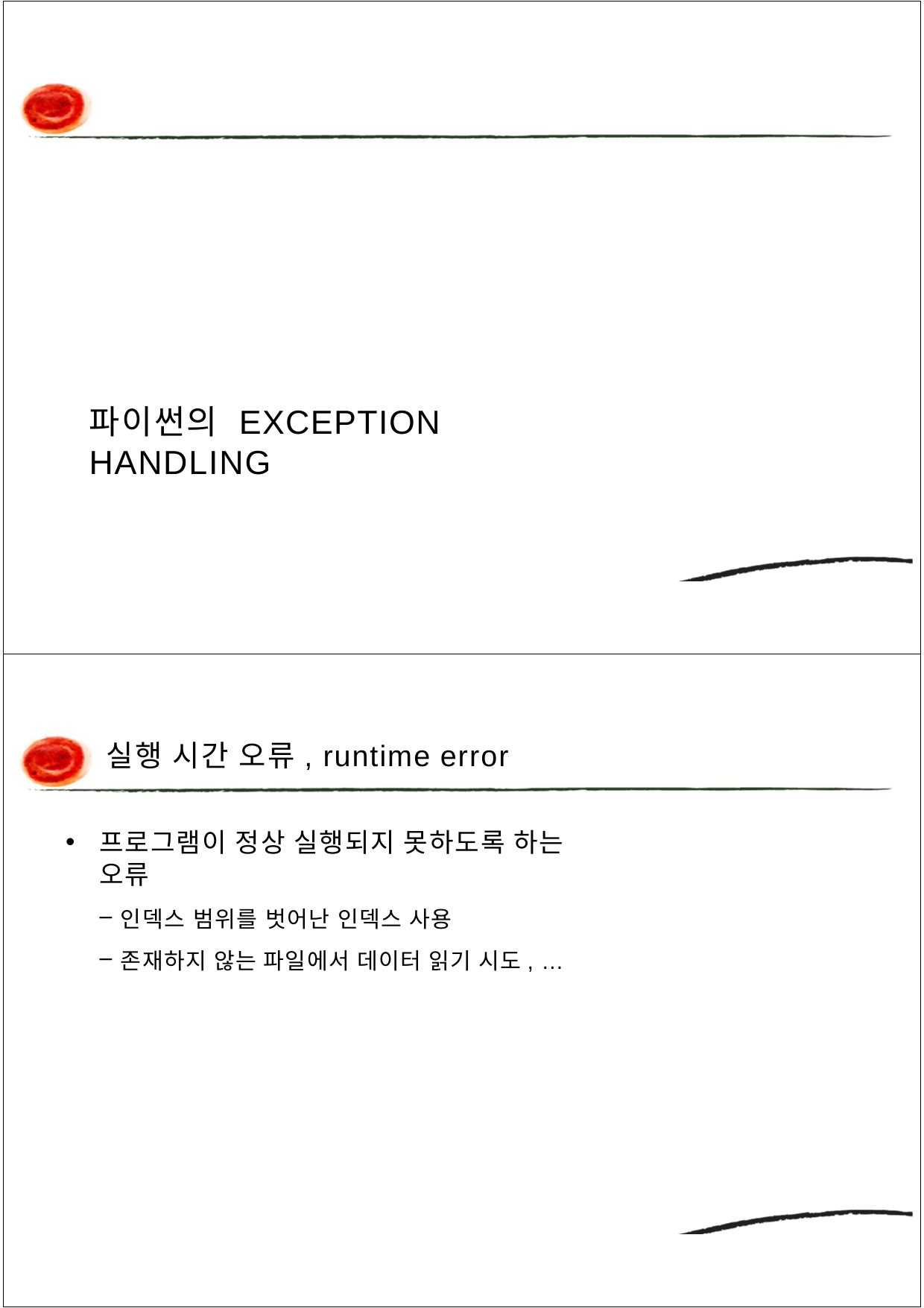

파이썬의 EXCEPTION HANDLING

실행 시간 오류, runtime error

프로그램이 정상 실행되지 못하도록 하는 오류
인덱스 범위를 벗어난 인덱스 사용
존재하지 않는 파일에서 데이터 읽기 시도, …